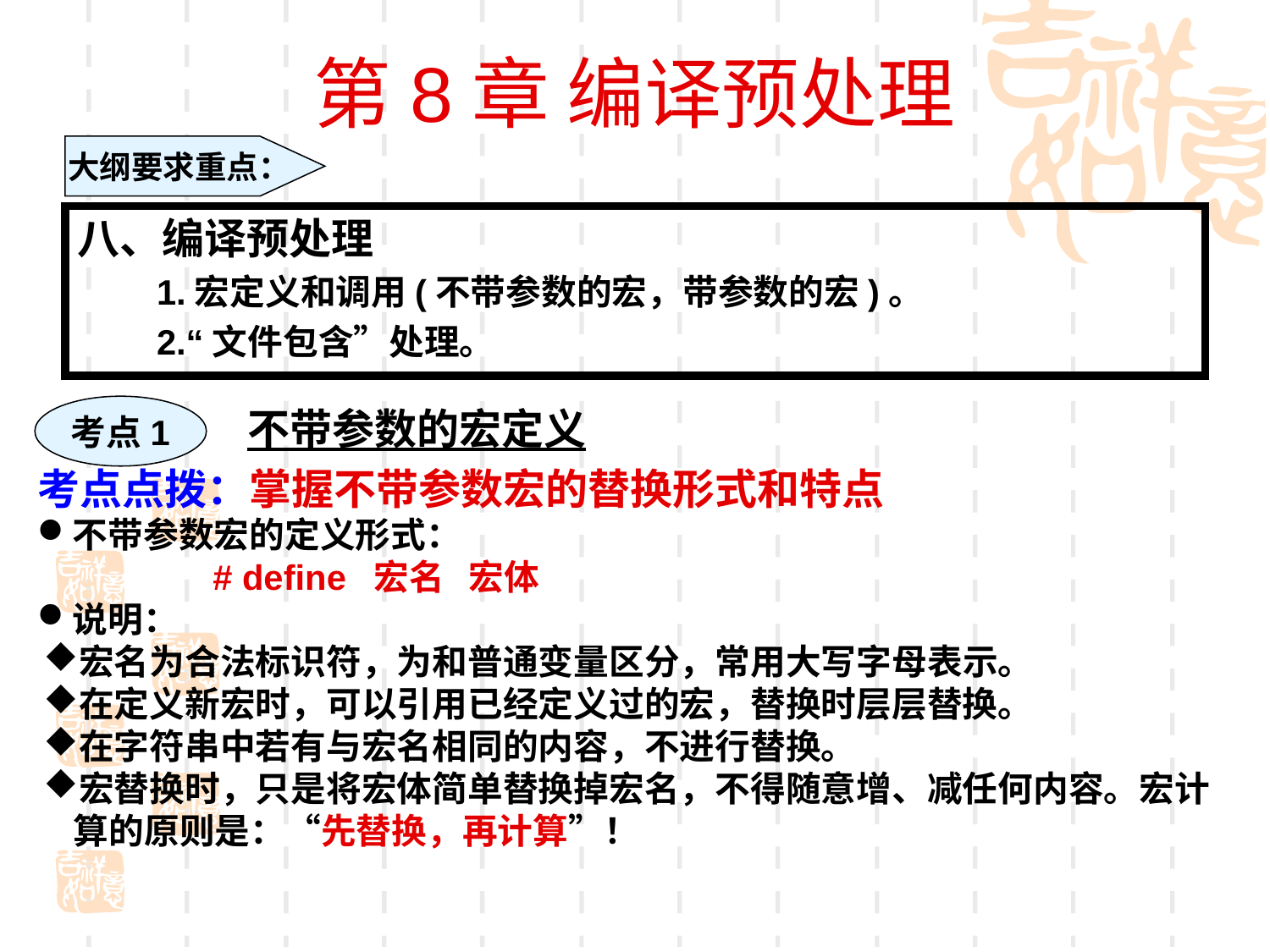

第8章 编译预处理
大纲要求重点：
八、编译预处理
　　1.宏定义和调用(不带参数的宏，带参数的宏)。
　　2.“文件包含”处理。
考点1
不带参数的宏定义
考点点拨：掌握不带参数宏的替换形式和特点
不带参数宏的定义形式：
                  # define  宏名   宏体
说明：
宏名为合法标识符，为和普通变量区分，常用大写字母表示。
在定义新宏时，可以引用已经定义过的宏，替换时层层替换。
在字符串中若有与宏名相同的内容，不进行替换。
宏替换时，只是将宏体简单替换掉宏名，不得随意增、减任何内容。宏计算的原则是：“先替换，再计算”！